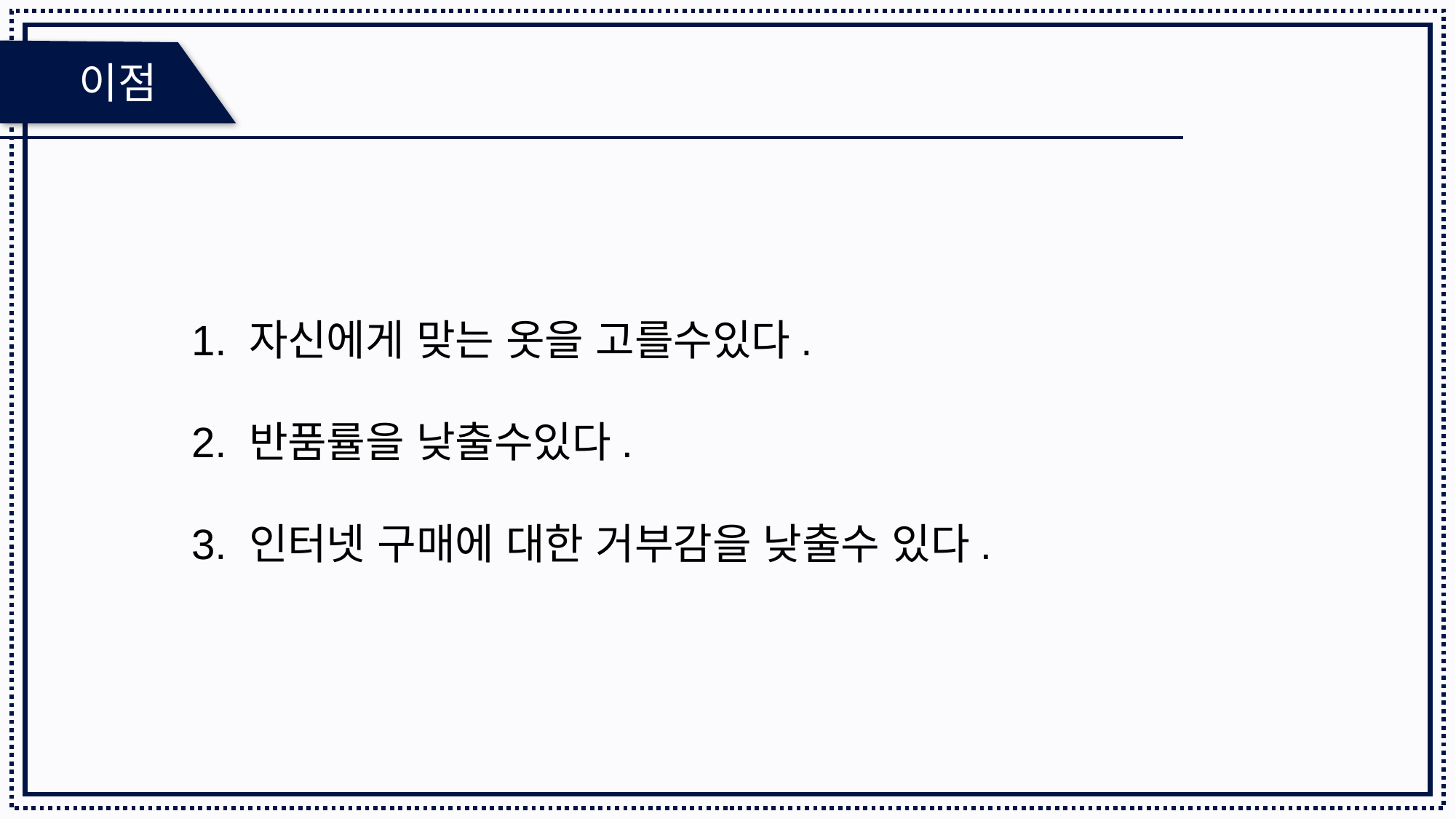

이점
1. 자신에게 맞는 옷을 고를수있다.

2. 반품률을 낮출수있다.

3. 인터넷 구매에 대한 거부감을 낮출수 있다.